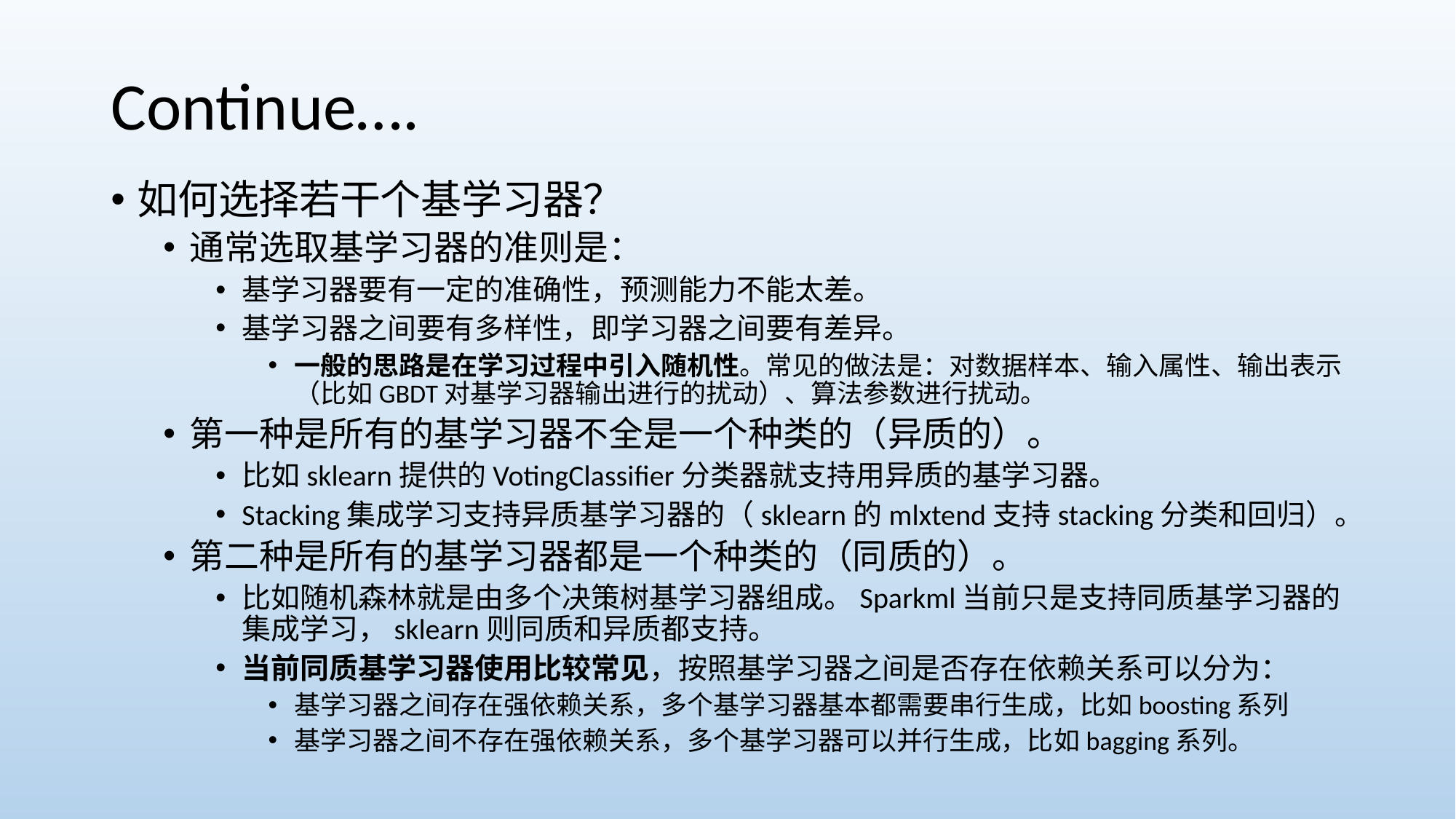

# Continue….
如何选择若干个基学习器？
通常选取基学习器的准则是：
基学习器要有一定的准确性，预测能力不能太差。
基学习器之间要有多样性，即学习器之间要有差异。
一般的思路是在学习过程中引入随机性。常见的做法是：对数据样本、输入属性、输出表示（比如GBDT对基学习器输出进行的扰动）、算法参数进行扰动。
第一种是所有的基学习器不全是一个种类的（异质的）。
比如sklearn提供的VotingClassifier分类器就支持用异质的基学习器。
Stacking集成学习支持异质基学习器的（sklearn的mlxtend支持stacking分类和回归）。
第二种是所有的基学习器都是一个种类的（同质的）。
比如随机森林就是由多个决策树基学习器组成。Sparkml当前只是支持同质基学习器的集成学习，sklearn则同质和异质都支持。
当前同质基学习器使用比较常见，按照基学习器之间是否存在依赖关系可以分为：
基学习器之间存在强依赖关系，多个基学习器基本都需要串行生成，比如boosting系列
基学习器之间不存在强依赖关系，多个基学习器可以并行生成，比如bagging系列。